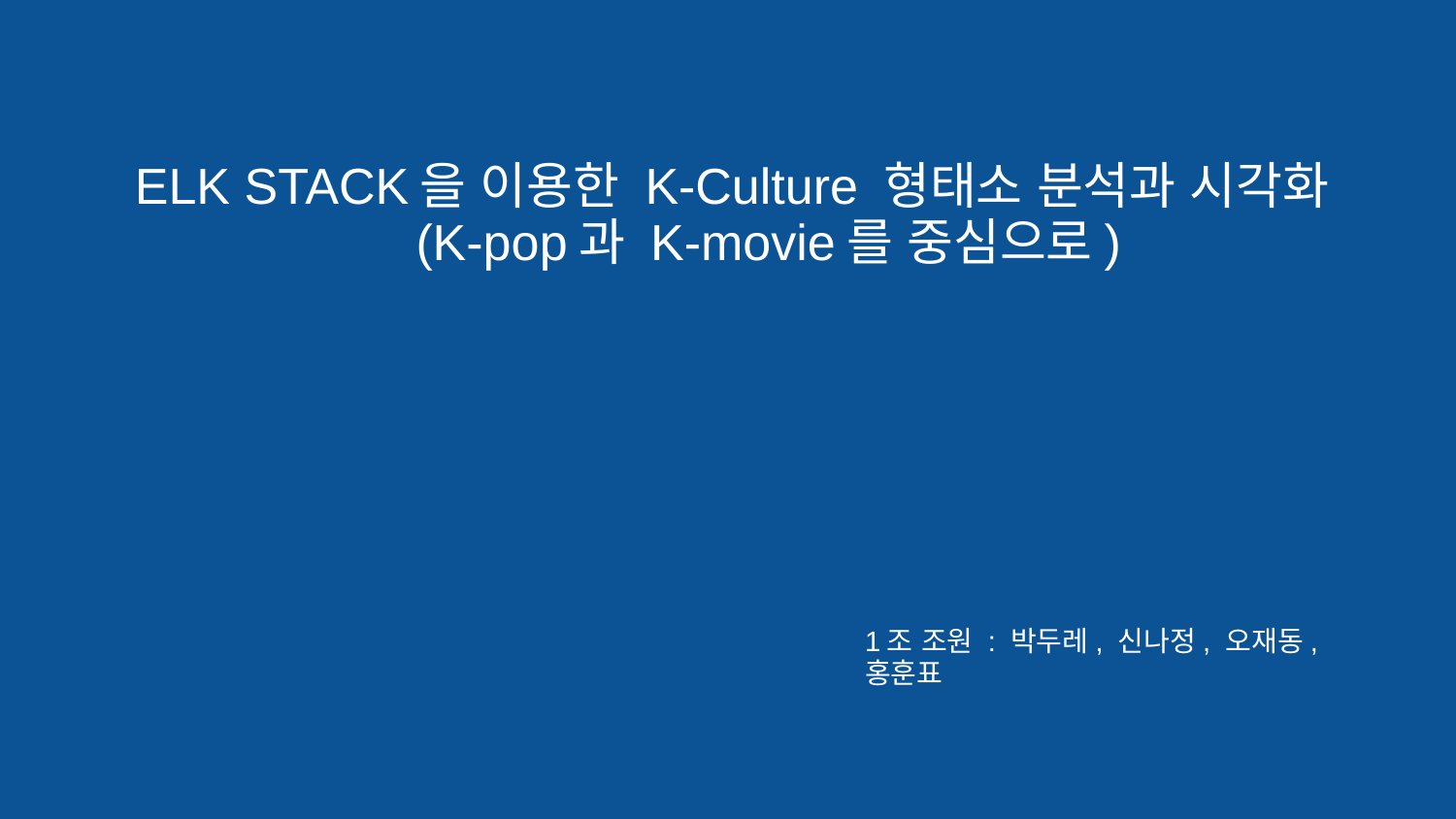

ELK STACK을 이용한 K-Culture 형태소 분석과 시각화
                         (K-pop과 K-movie를 중심으로)

1조 조원 : 박두레, 신나정, 오재동, 홍훈표